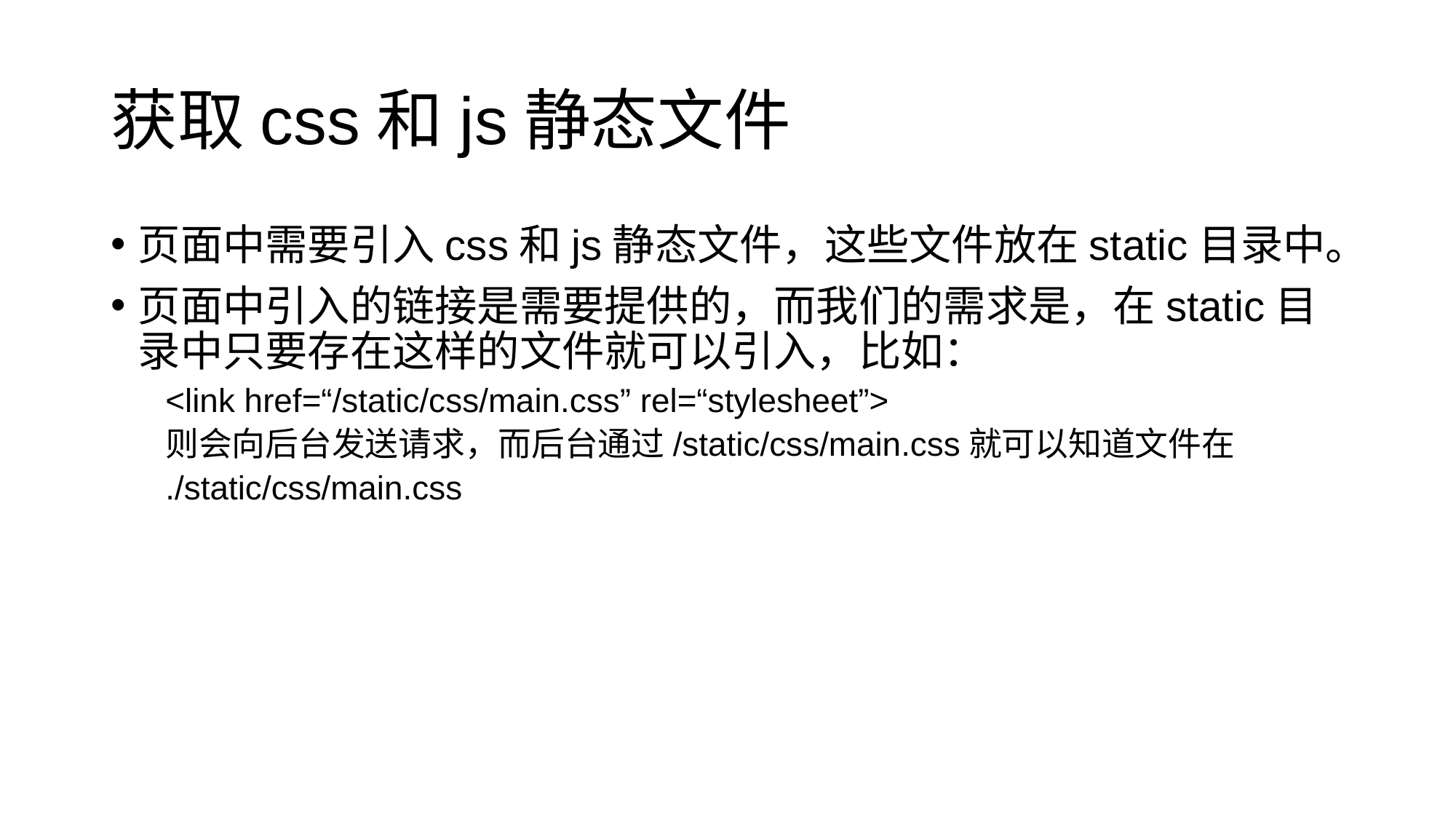

# 获取css和js静态文件
页面中需要引入css和js静态文件，这些文件放在static目录中。
页面中引入的链接是需要提供的，而我们的需求是，在static目录中只要存在这样的文件就可以引入，比如：
<link href=“/static/css/main.css” rel=“stylesheet”>
则会向后台发送请求，而后台通过/static/css/main.css就可以知道文件在
./static/css/main.css